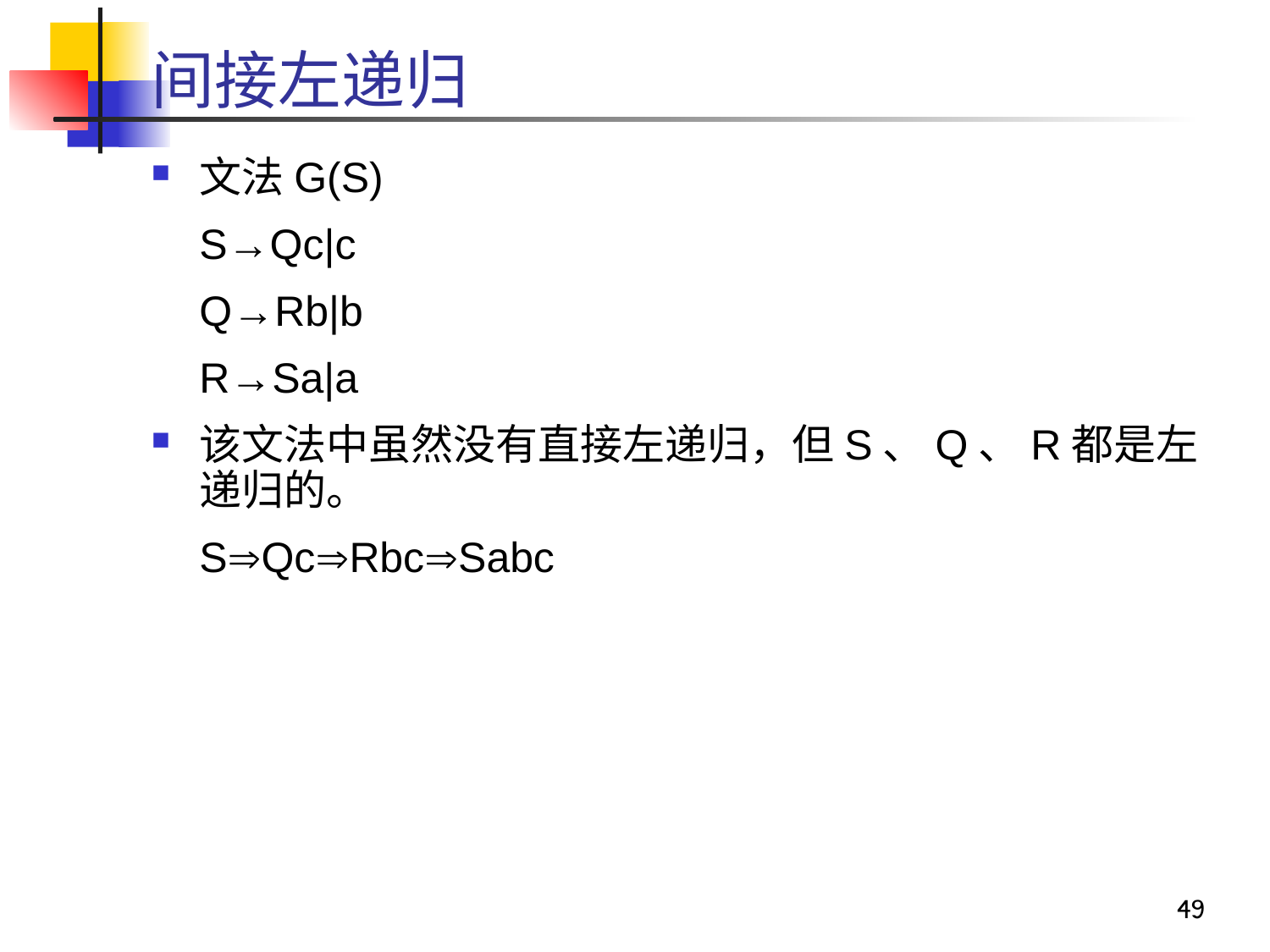

# 间接左递归
文法G(S)
	S→Qc|c
	Q→Rb|b
	R→Sa|a
该文法中虽然没有直接左递归，但S、Q、R都是左递归的。
	S⇒Qc⇒Rbc⇒Sabc

49